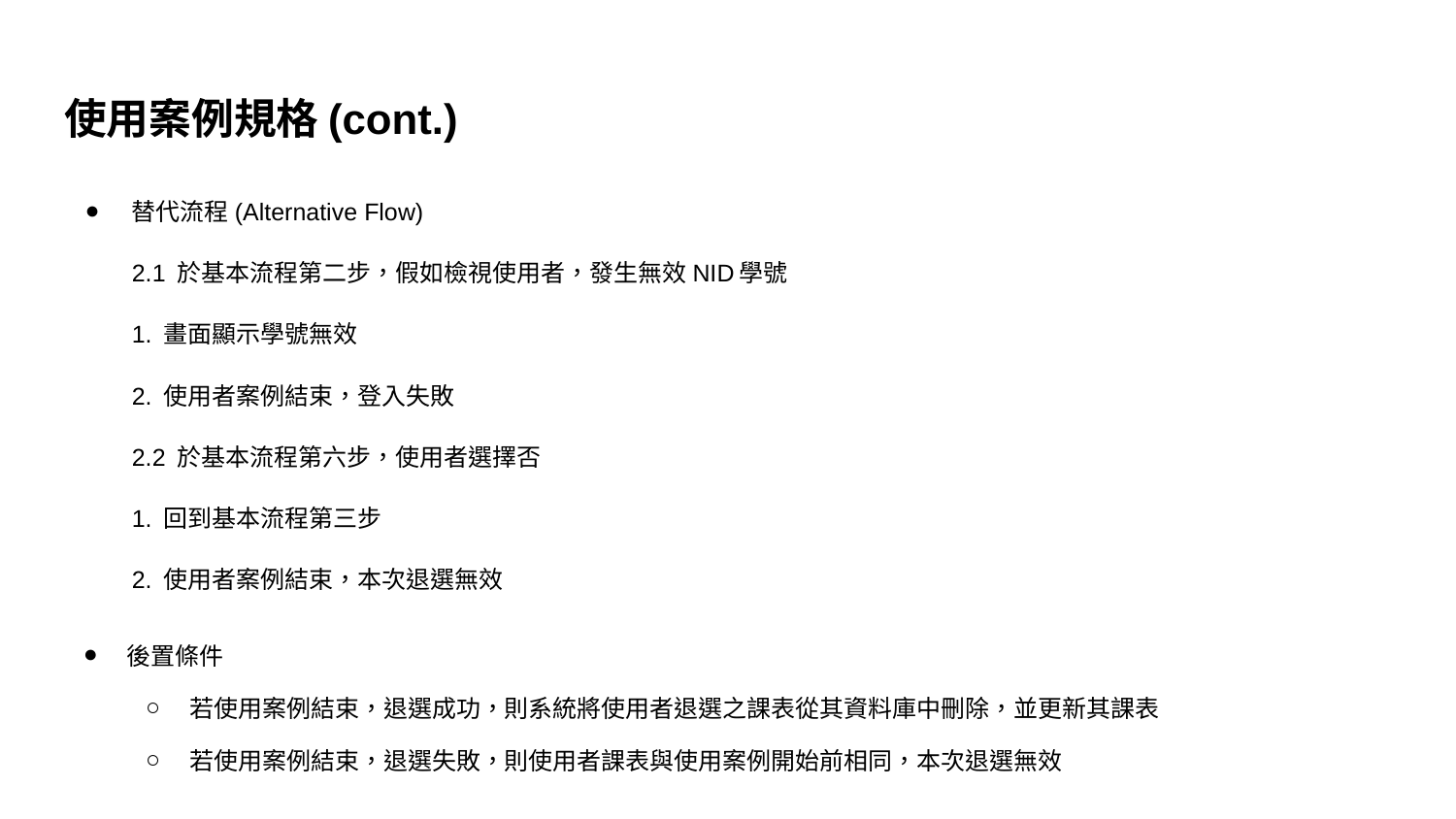

# 使用案例規格(cont.)
替代流程(Alternative Flow)
2.1 於基本流程第二步，假如檢視使用者，發生無效NID學號
	1. 畫面顯示學號無效
	2. 使用者案例結束，登入失敗
2.2 於基本流程第六步，使用者選擇否
	1. 回到基本流程第三步
	2. 使用者案例結束，本次退選無效
後置條件
若使用案例結束，退選成功，則系統將使用者退選之課表從其資料庫中刪除，並更新其課表
若使用案例結束，退選失敗，則使用者課表與使用案例開始前相同，本次退選無效